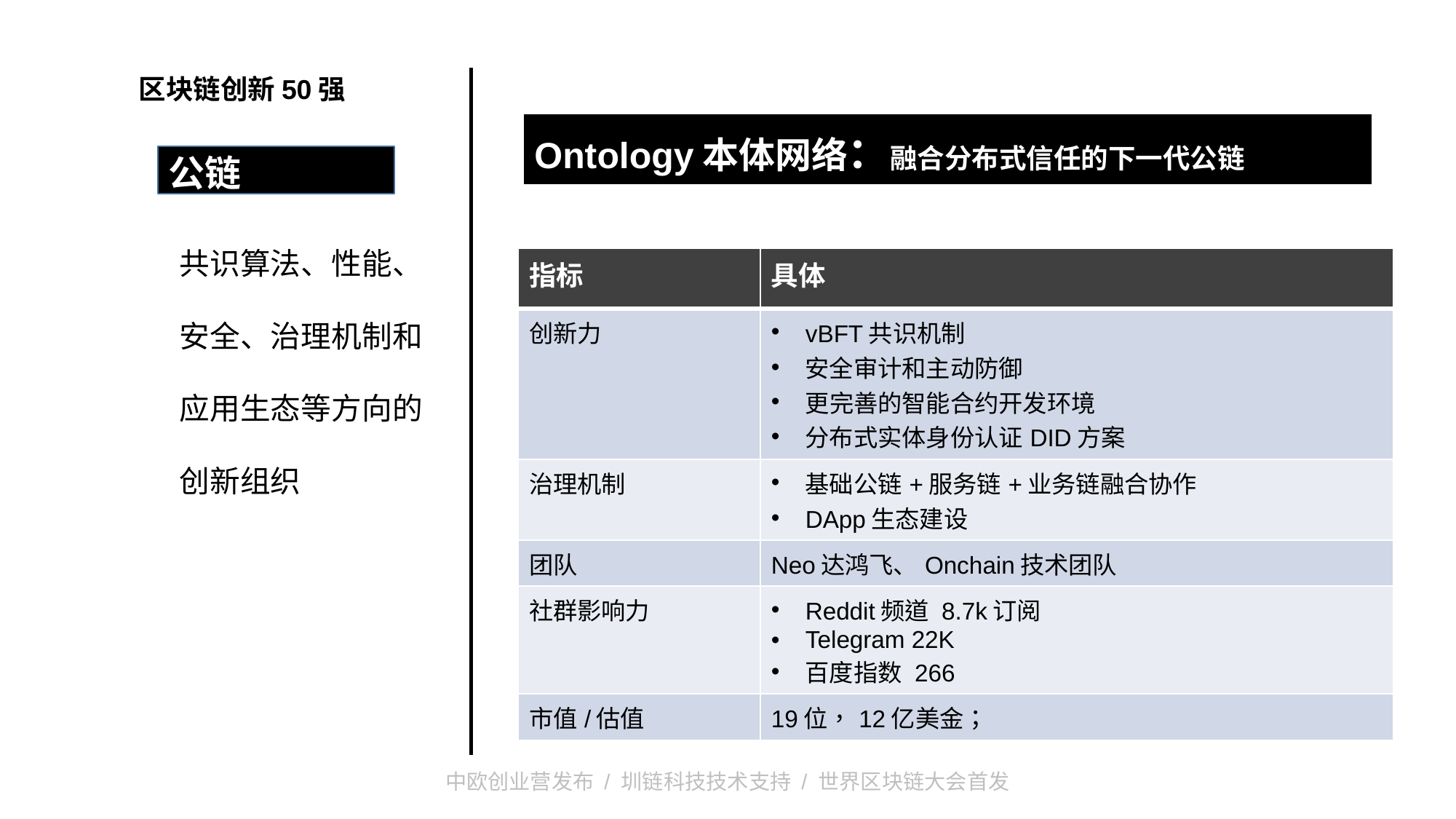

区块链创新50强
| Ontology本体网络：融合分布式信任的下一代公链 |
| --- |
|  |
公链
共识算法、性能、
安全、治理机制和
应用生态等方向的
创新组织
| 指标 | 具体 |
| --- | --- |
| 创新力 | vBFT共识机制 安全审计和主动防御 更完善的智能合约开发环境 分布式实体身份认证DID方案 |
| 治理机制 | 基础公链+服务链+业务链融合协作 DApp生态建设 |
| 团队 | Neo达鸿飞、Onchain技术团队 |
| 社群影响力 | Reddit频道 8.7k订阅 Telegram 22K 百度指数 266 |
| 市值/估值 | 19位，12亿美金； |
中欧创业营发布 / 圳链科技技术支持 / 世界区块链大会首发